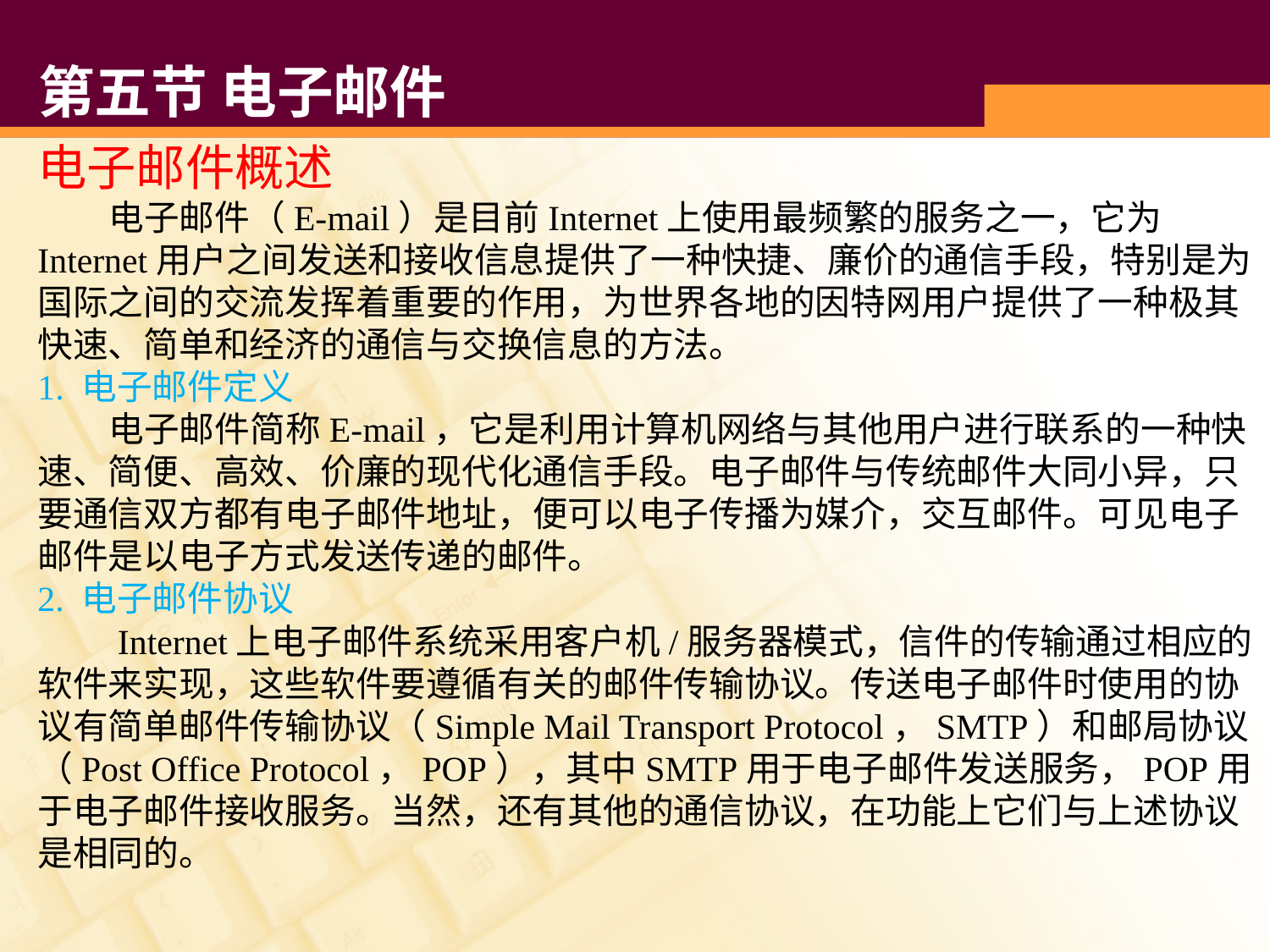

# 第五节 电子邮件
电子邮件概述
        电子邮件（E-mail）是目前Internet上使用最频繁的服务之一，它为Internet用户之间发送和接收信息提供了一种快捷、廉价的通信手段，特别是为国际之间的交流发挥着重要的作用，为世界各地的因特网用户提供了一种极其快速、简单和经济的通信与交换信息的方法。
1. 电子邮件定义
        电子邮件简称E-mail，它是利用计算机网络与其他用户进行联系的一种快速、简便、高效、价廉的现代化通信手段。电子邮件与传统邮件大同小异，只要通信双方都有电子邮件地址，便可以电子传播为媒介，交互邮件。可见电子邮件是以电子方式发送传递的邮件。
2. 电子邮件协议
         Internet上电子邮件系统采用客户机/服务器模式，信件的传输通过相应的软件来实现，这些软件要遵循有关的邮件传输协议。传送电子邮件时使用的协议有简单邮件传输协议（Simple Mail Transport Protocol，SMTP）和邮局协议（Post Office Protocol，POP），其中SMTP用于电子邮件发送服务，POP用于电子邮件接收服务。当然，还有其他的通信协议，在功能上它们与上述协议是相同的。